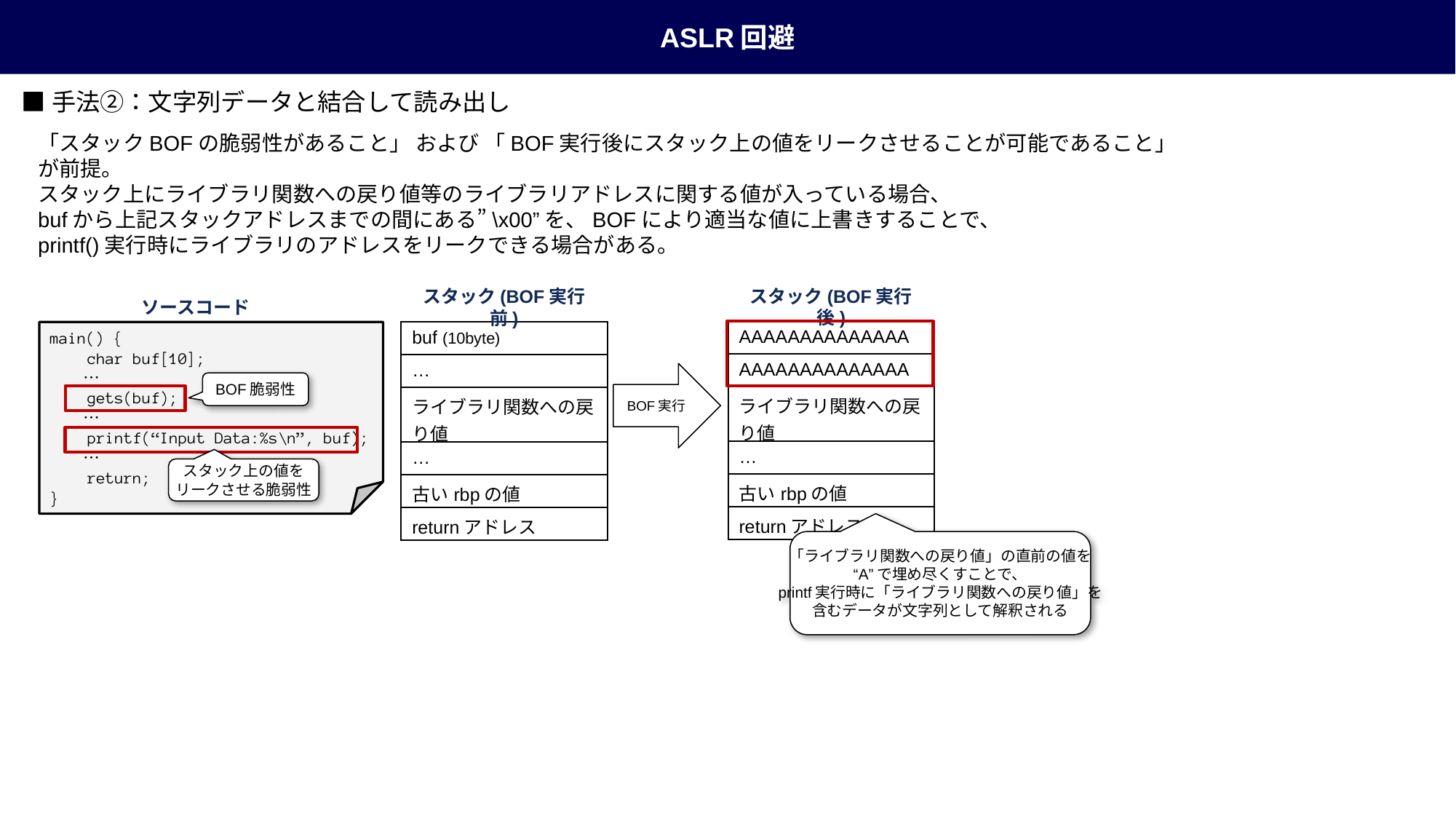

ASLR回避
■手法②：文字列データと結合して読み出し
「スタックBOFの脆弱性があること」 および 「BOF実行後にスタック上の値をリークさせることが可能であること」が前提。
スタック上にライブラリ関数への戻り値等のライブラリアドレスに関する値が入っている場合、
bufから上記スタックアドレスまでの間にある”\x00”を、BOFにより適当な値に上書きすることで、
printf()実行時にライブラリのアドレスをリークできる場合がある。
スタック(BOF実行後)
スタック(BOF実行前)
ソースコード

| AAAAAAAAAAAAAA |
| --- |
| AAAAAAAAAAAAAA |
| ライブラリ関数への戻り値 |
| … |
| 古いrbpの値 |
| returnアドレス |
main() {
　　char buf[10];
　　…
　　gets(buf);
　　…
　　printf(“Input Data:%s\n”, buf);
　　…
　　return;
}
| buf (10byte) |
| --- |
| … |
| ライブラリ関数への戻り値 |
| … |
| 古いrbpの値 |
| returnアドレス |
BOF実行
BOF脆弱性

スタック上の値を
リークさせる脆弱性
「ライブラリ関数への戻り値」の直前の値を
“A”で埋め尽くすことで、
printf実行時に「ライブラリ関数への戻り値」を
含むデータが文字列として解釈される